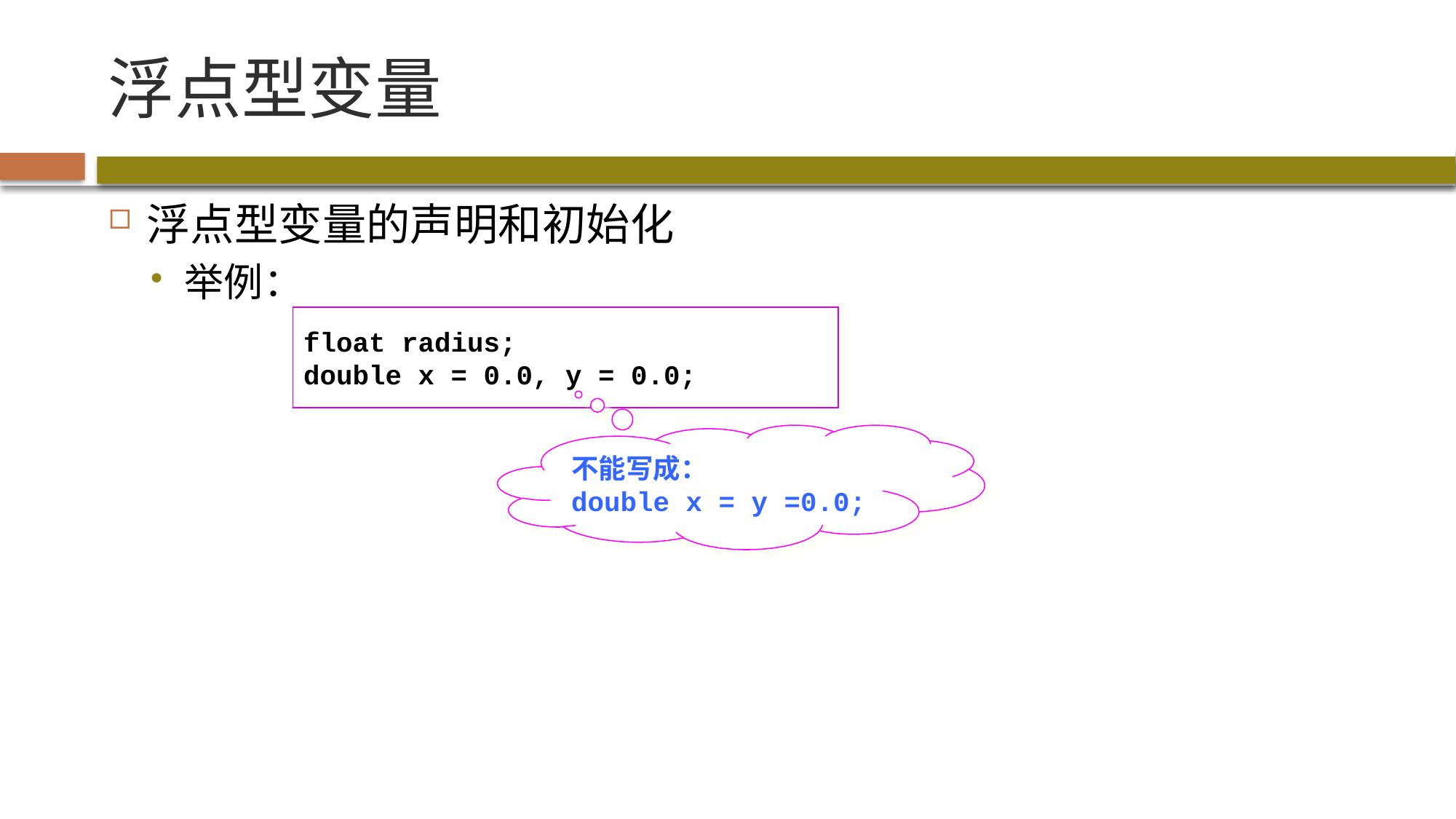

# 浮点型变量
浮点型变量的声明和初始化
举例：
float radius;
double x = 0.0, y = 0.0;
不能写成：
double x = y =0.0;